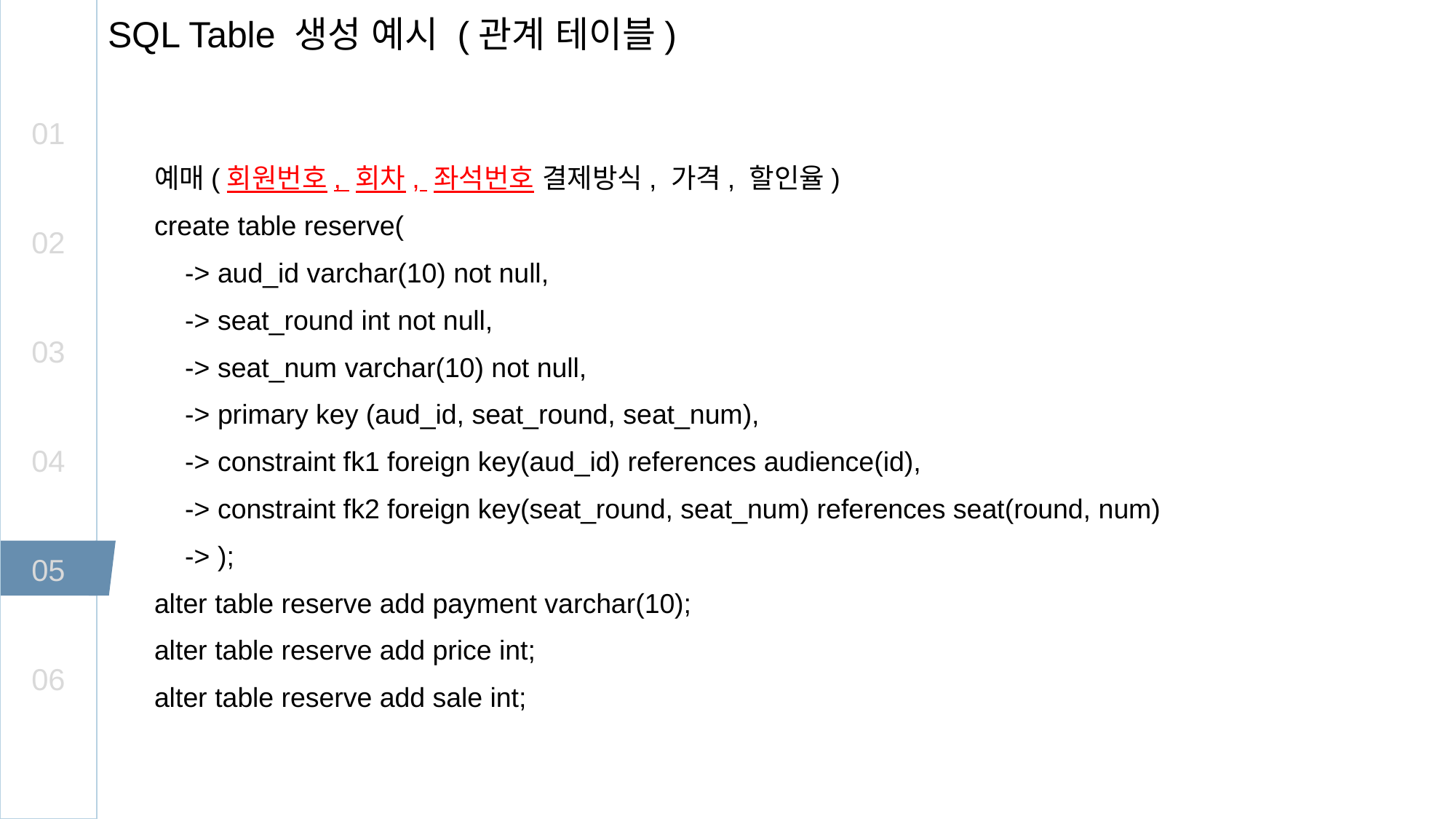

01

02

03

04

05

06

SQL Table 생성 예시 (관계 테이블)
예매(회원번호, 회차, 좌석번호 결제방식, 가격, 할인율)
create table reserve(
    -> aud_id varchar(10) not null,
    -> seat_round int not null,
    -> seat_num varchar(10) not null,
    -> primary key (aud_id, seat_round, seat_num),
    -> constraint fk1 foreign key(aud_id) references audience(id),
    -> constraint fk2 foreign key(seat_round, seat_num) references seat(round, num)
    -> );
alter table reserve add payment varchar(10);
alter table reserve add price int;
alter table reserve add sale int;